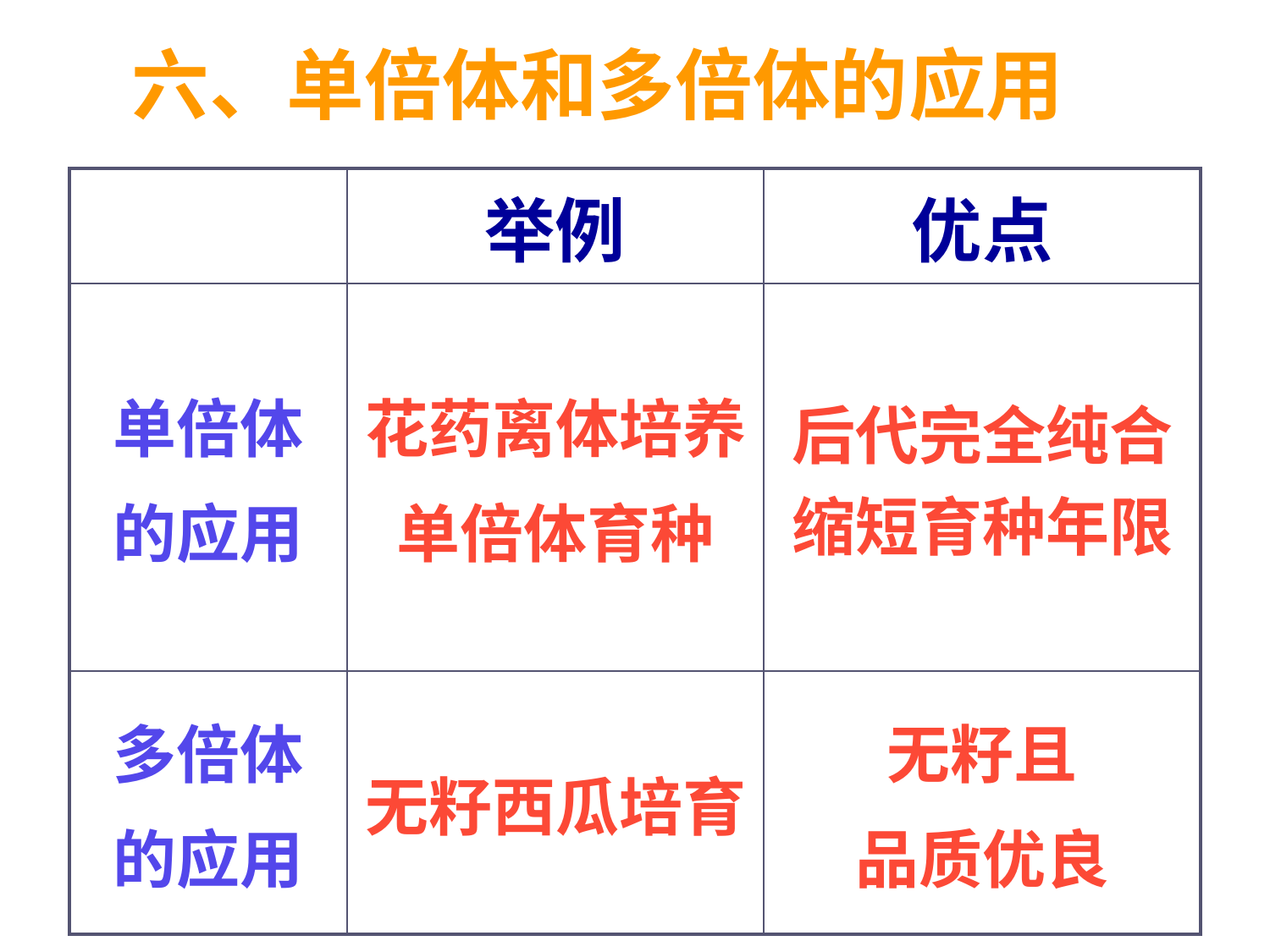

六、单倍体和多倍体的应用
|  | 举例 | 优点 |
| --- | --- | --- |
| 单倍体 的应用 | 花药离体培养 单倍体育种 | 后代完全纯合缩短育种年限 |
| 多倍体 的应用 | 无籽西瓜培育 | 无籽且 品质优良 |